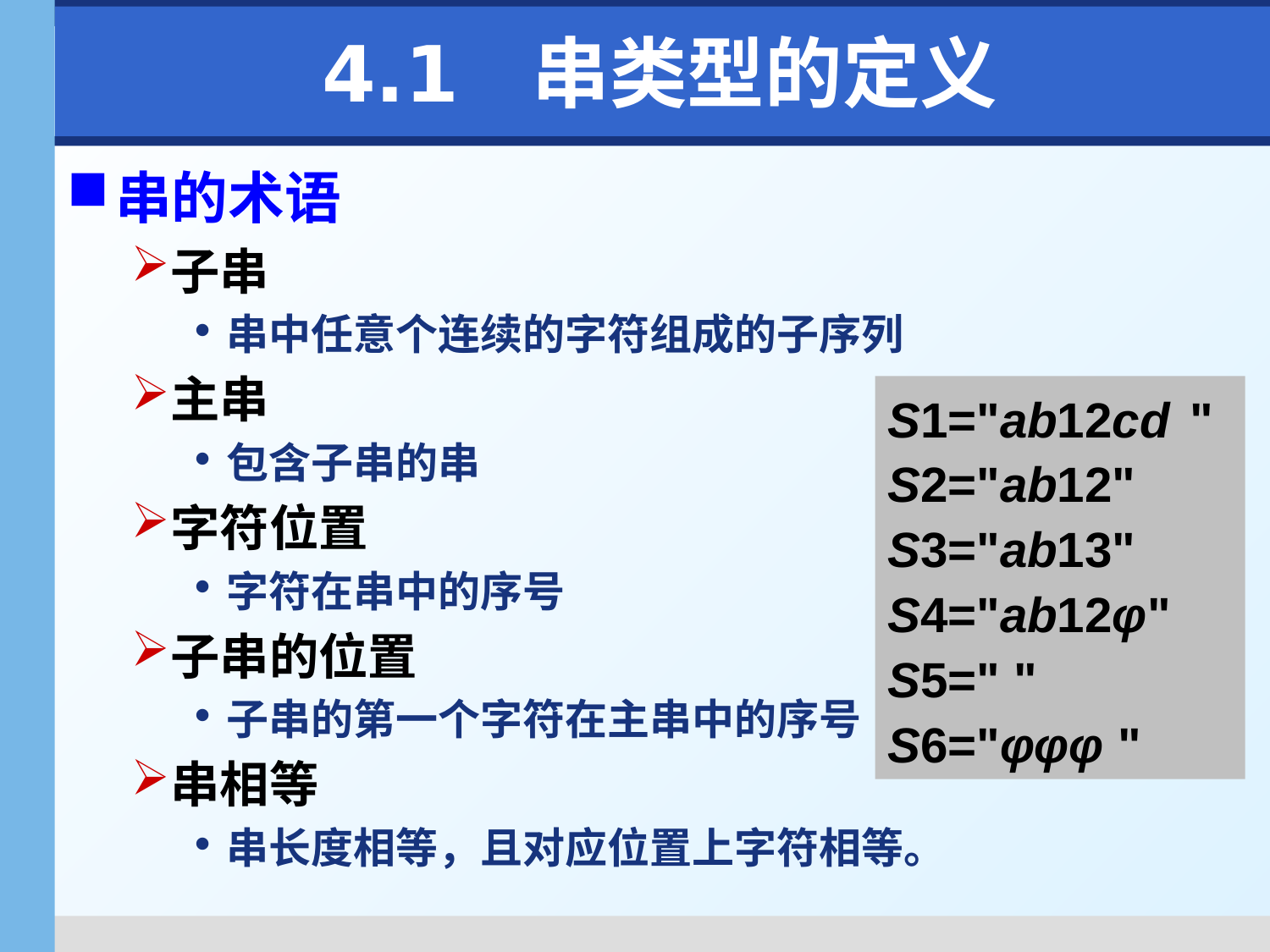

# 4.1  串类型的定义
串的术语
子串
串中任意个连续的字符组成的子序列
主串
包含子串的串
字符位置
字符在串中的序号
子串的位置
子串的第一个字符在主串中的序号
串相等
串长度相等，且对应位置上字符相等。
S1="ab12cd "
S2="ab12"
S3="ab13"
S4="ab12φ"
S5=" "
S6="φφφ "